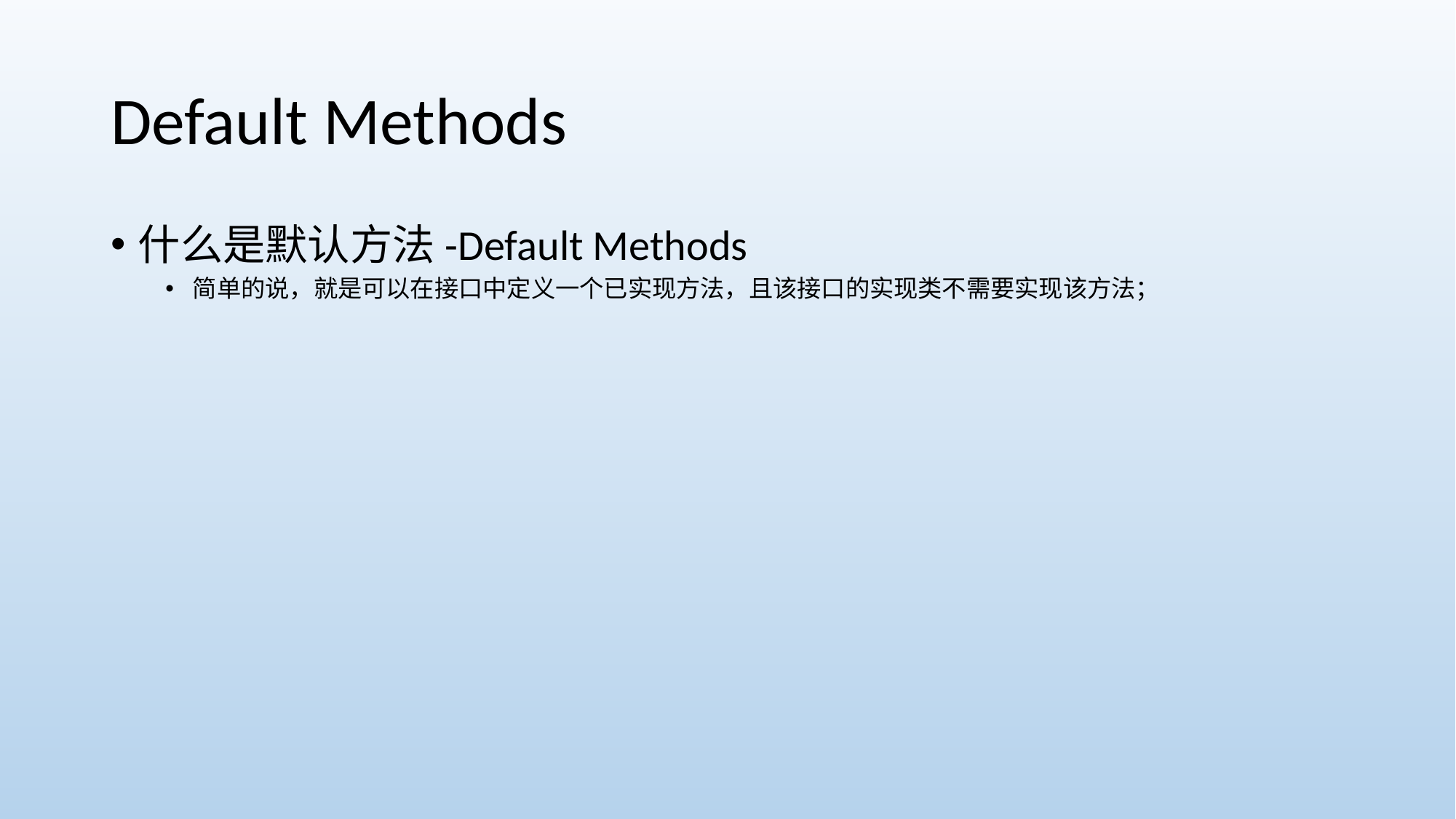

# Default Methods
什么是默认方法-Default Methods
简单的说，就是可以在接口中定义一个已实现方法，且该接口的实现类不需要实现该方法；